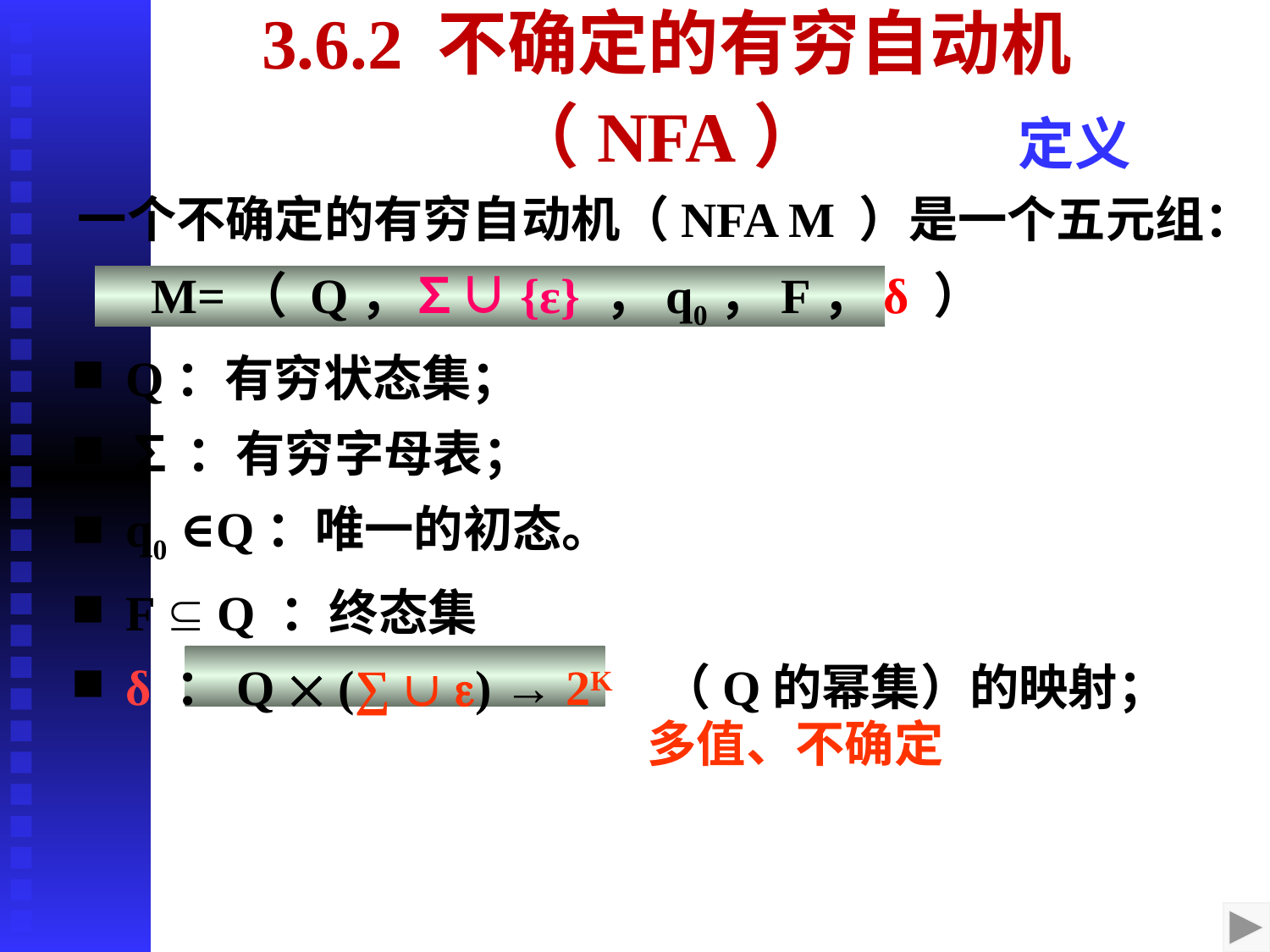

3.6.2 不确定的有穷自动机（NFA）
定义
一个不确定的有穷自动机（NFA M ）是一个五元组：
      M=（ Q，∑∪{ε} ，q0，F，δ ）
Q：有穷状态集；
∑：有穷字母表；
q0 ∈Q：唯一的初态。
F ⊆ Q ：终态集。
δ ：Q × (∑ ∪ ε) → 2K   （Q的幂集）的映射；

多值、不确定
2020/10/7
19